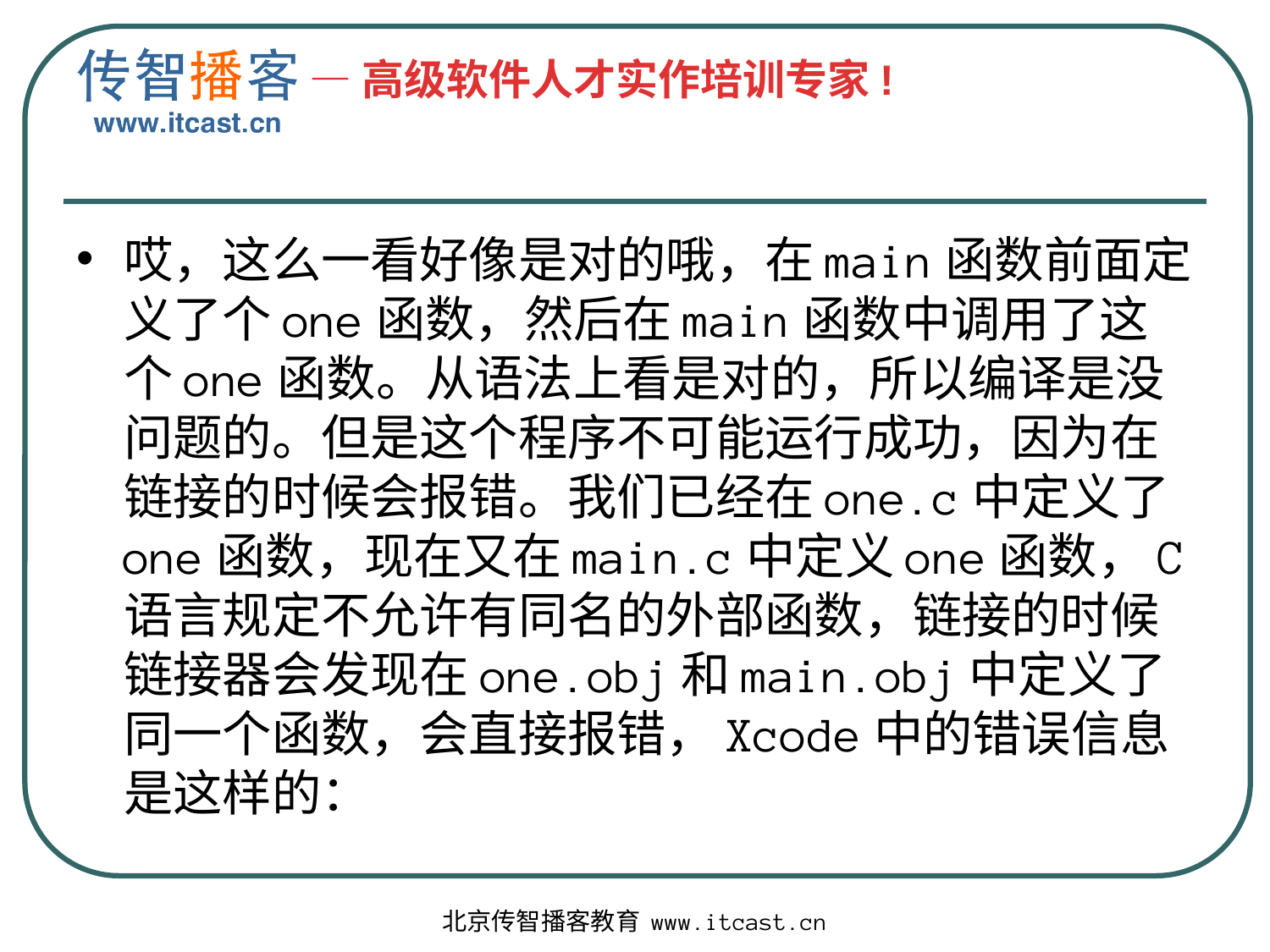

#
哎，这么一看好像是对的哦，在main函数前面定义了个one函数，然后在main函数中调用了这个one函数。从语法上看是对的，所以编译是没问题的。但是这个程序不可能运行成功，因为在链接的时候会报错。我们已经在one.c中定义了one函数，现在又在main.c中定义one函数，C语言规定不允许有同名的外部函数，链接的时候链接器会发现在one.obj和main.obj中定义了同一个函数，会直接报错，Xcode中的错误信息是这样的：